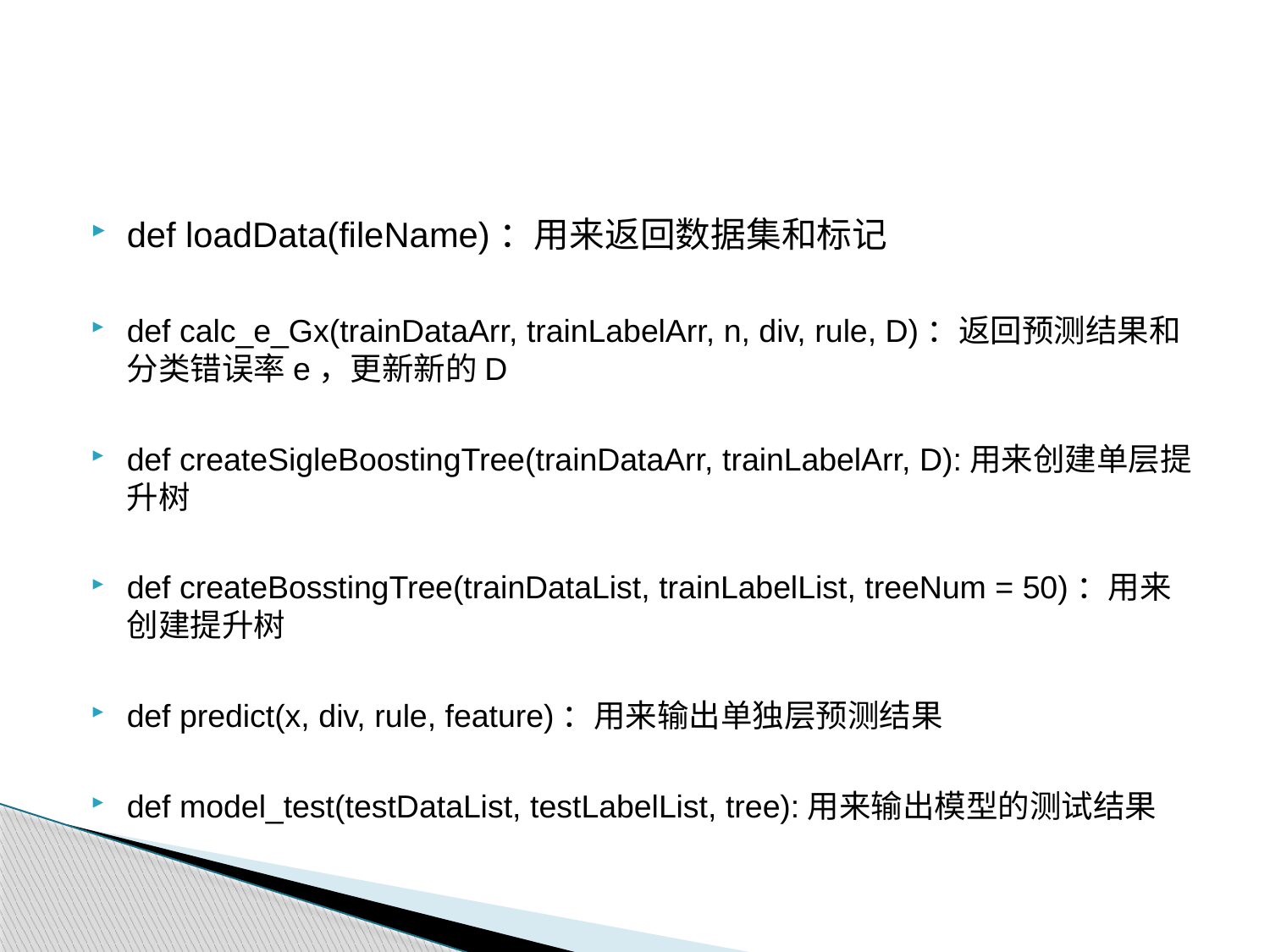

#
def loadData(fileName)：用来返回数据集和标记

def calc_e_Gx(trainDataArr, trainLabelArr, n, div, rule, D)：返回预测结果和分类错误率e，更新新的D

def createSigleBoostingTree(trainDataArr, trainLabelArr, D):用来创建单层提升树

def createBosstingTree(trainDataList, trainLabelList, treeNum = 50)：用来创建提升树

def predict(x, div, rule, feature)：用来输出单独层预测结果

def model_test(testDataList, testLabelList, tree):用来输出模型的测试结果